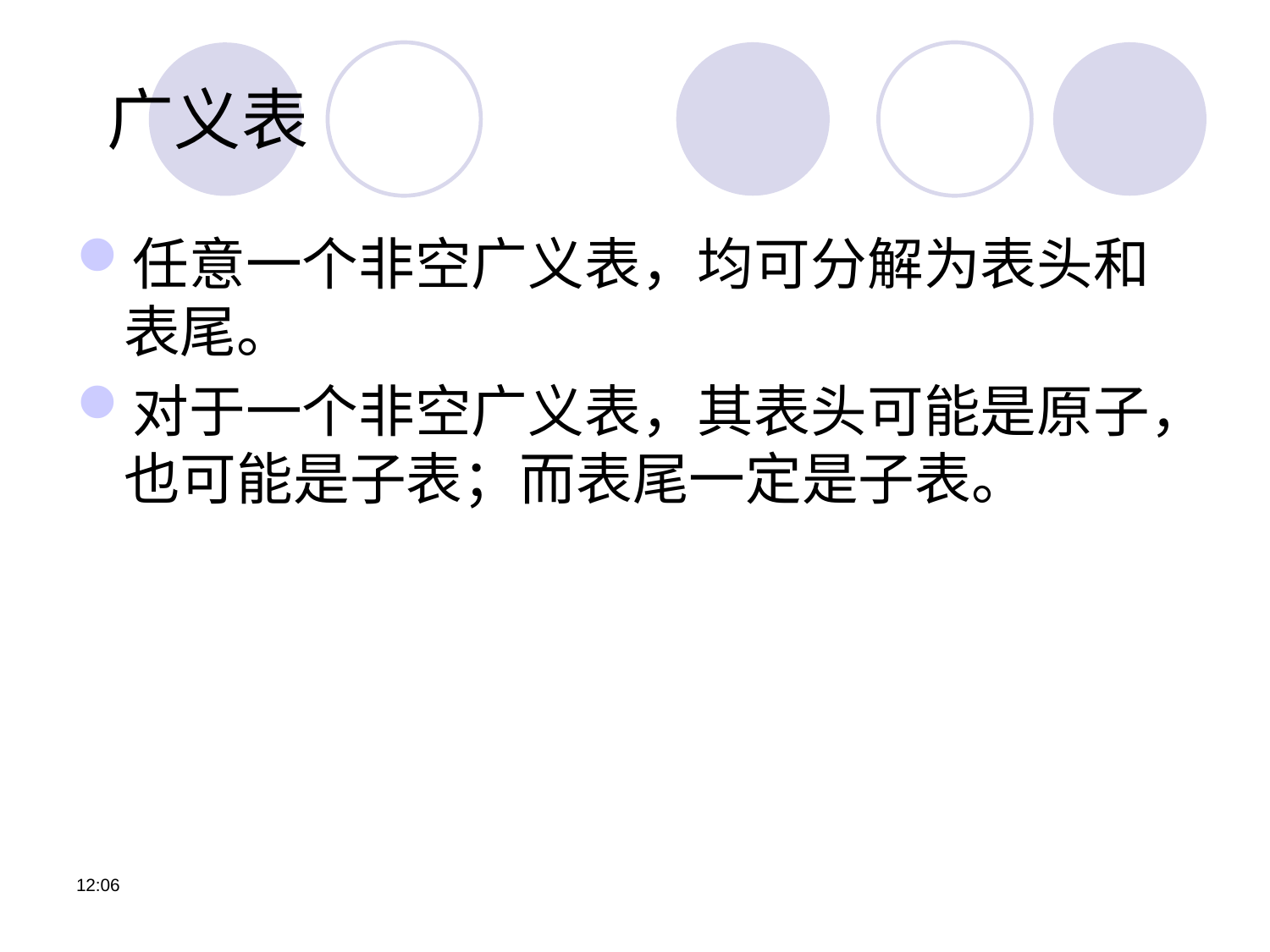

# 广义表
任意一个非空广义表，均可分解为表头和表尾。
对于一个非空广义表，其表头可能是原子，也可能是子表；而表尾一定是子表。

12:06